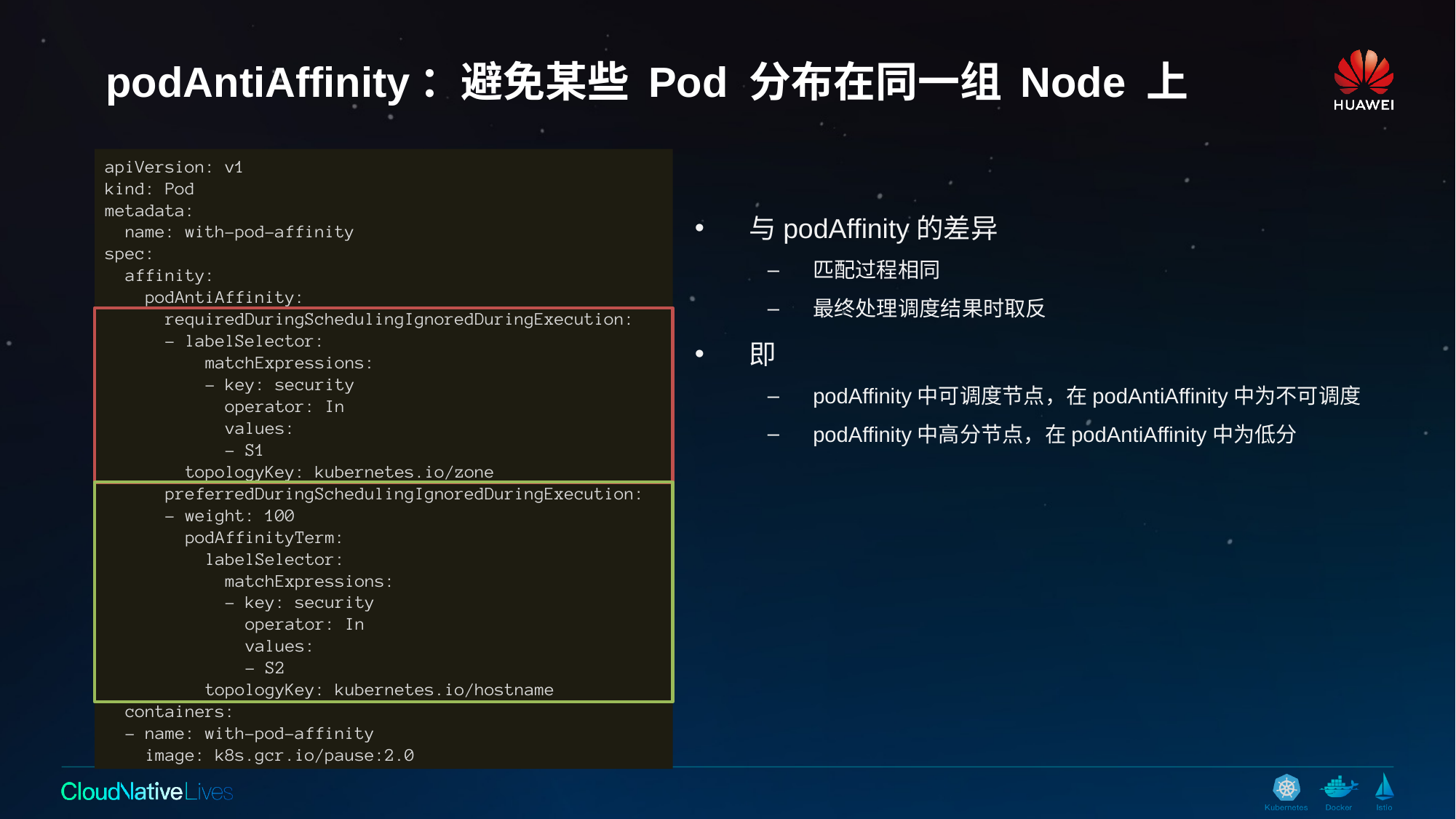

# podAntiAffinity：避免某些 Pod 分布在同一组 Node 上
apiVersion: v1
kind: Pod
metadata:
  name: with-pod-affinity
spec:
  affinity:
    podAntiAffinity:
      requiredDuringSchedulingIgnoredDuringExecution:
      - labelSelector:
          matchExpressions:
          - key: security
            operator: In
            values:
            - S1
        topologyKey: kubernetes.io/zone
      preferredDuringSchedulingIgnoredDuringExecution:
      - weight: 100
        podAffinityTerm:
          labelSelector:
            matchExpressions:
            - key: security
              operator: In
              values:
              - S2
          topologyKey: kubernetes.io/hostname
  containers:
  - name: with-pod-affinity
    image: k8s.gcr.io/pause:2.0
与podAffinity的差异
匹配过程相同
最终处理调度结果时取反
即
podAffinity中可调度节点，在podAntiAffinity中为不可调度
podAffinity中高分节点，在podAntiAffinity中为低分